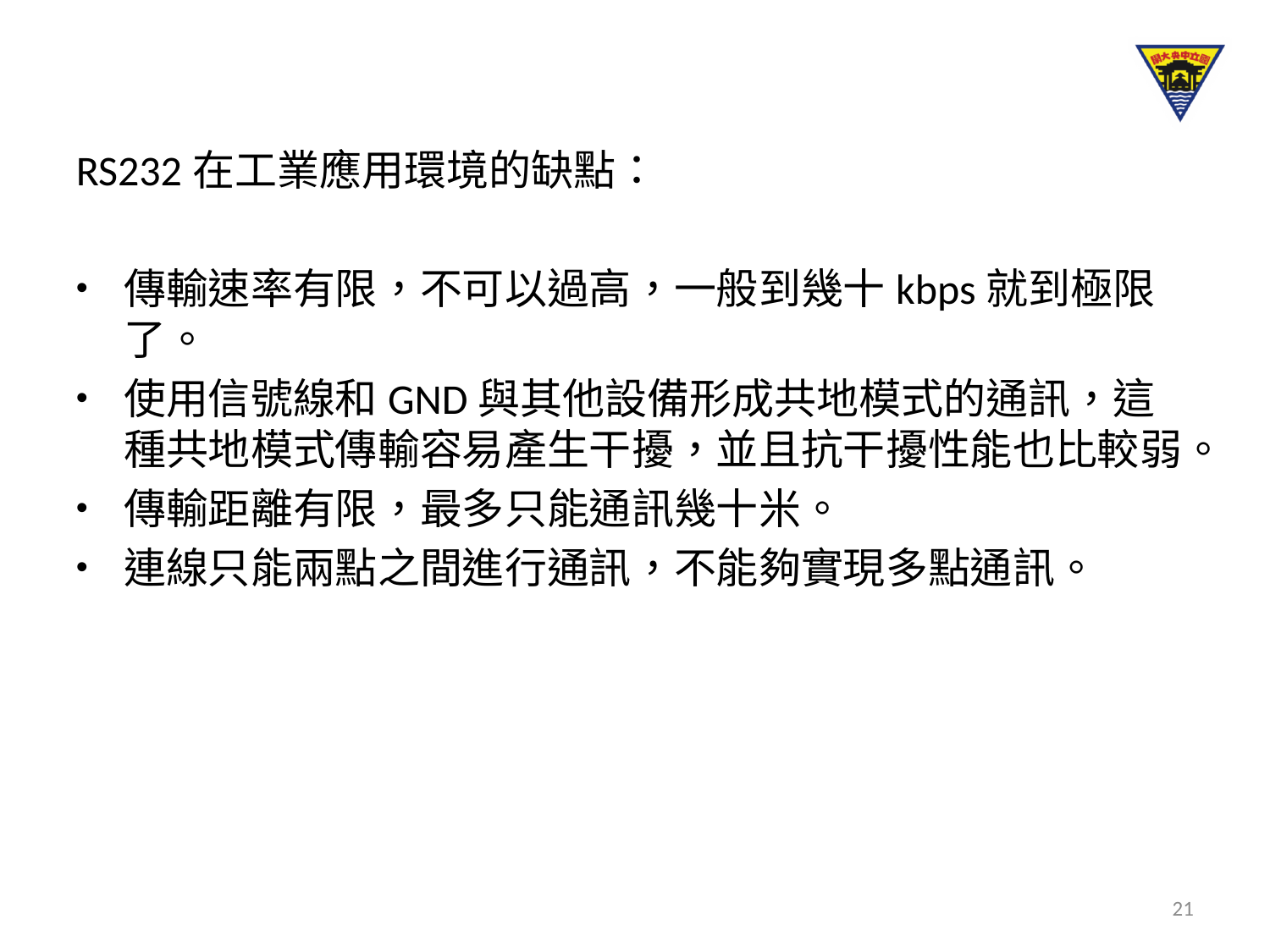

RS232在工業應用環境的缺點：

傳輸速率有限，不可以過高，一般到幾十kbps就到極限了。
使用信號線和GND與其他設備形成共地模式的通訊，這種共地模式傳輸容易產生干擾，並且抗干擾性能也比較弱。
傳輸距離有限，最多只能通訊幾十米。
連線只能兩點之間進行通訊，不能夠實現多點通訊。

21